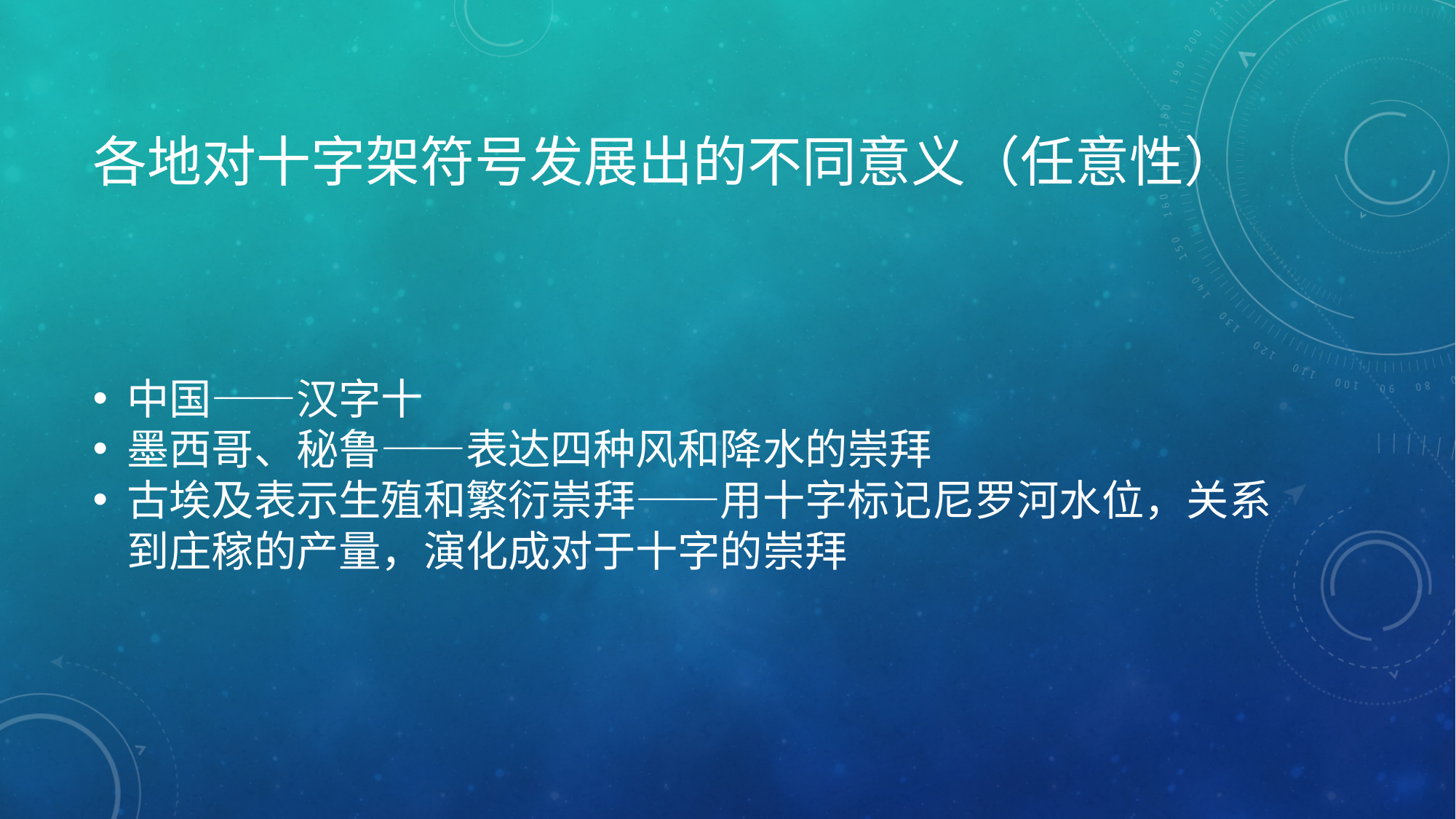

# 各地对十字架符号发展出的不同意义（任意性）
中国——汉字十
墨西哥、秘鲁——表达四种风和降水的崇拜
古埃及表示生殖和繁衍崇拜——用十字标记尼罗河水位，关系到庄稼的产量，演化成对于十字的崇拜